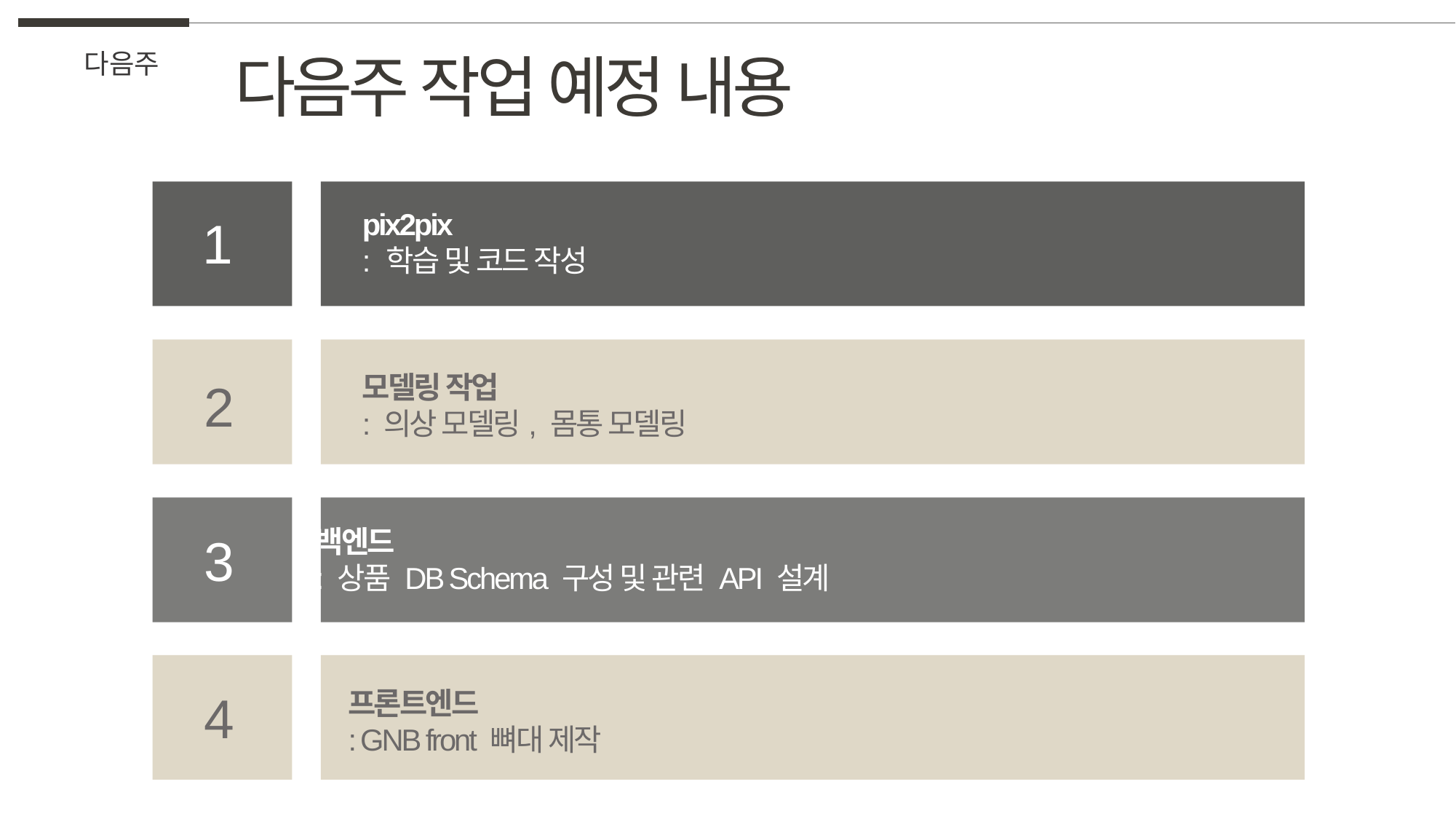

다음주 작업 예정 내용
다음주

pix2pix
: 학습 및 코드 작성
1

모델링 작업
: 의상 모델링, 몸통 모델링
2

백엔드
: 상품 DB Schema 구성 및 관련 API 설계
3

4
프론트엔드
: GNB front 뼈대 제작